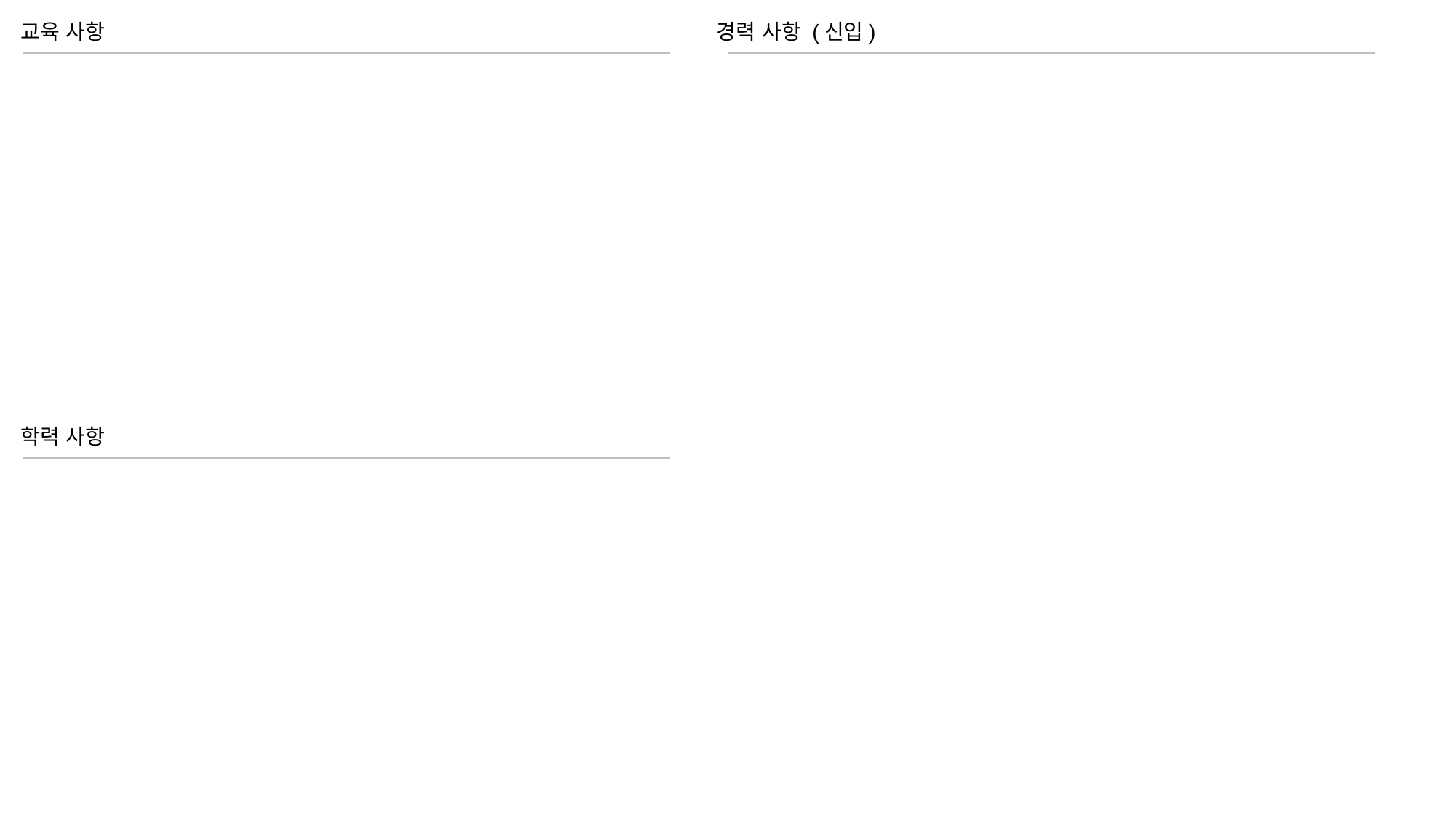

교육 사항
경력 사항 (신입)
학력 사항